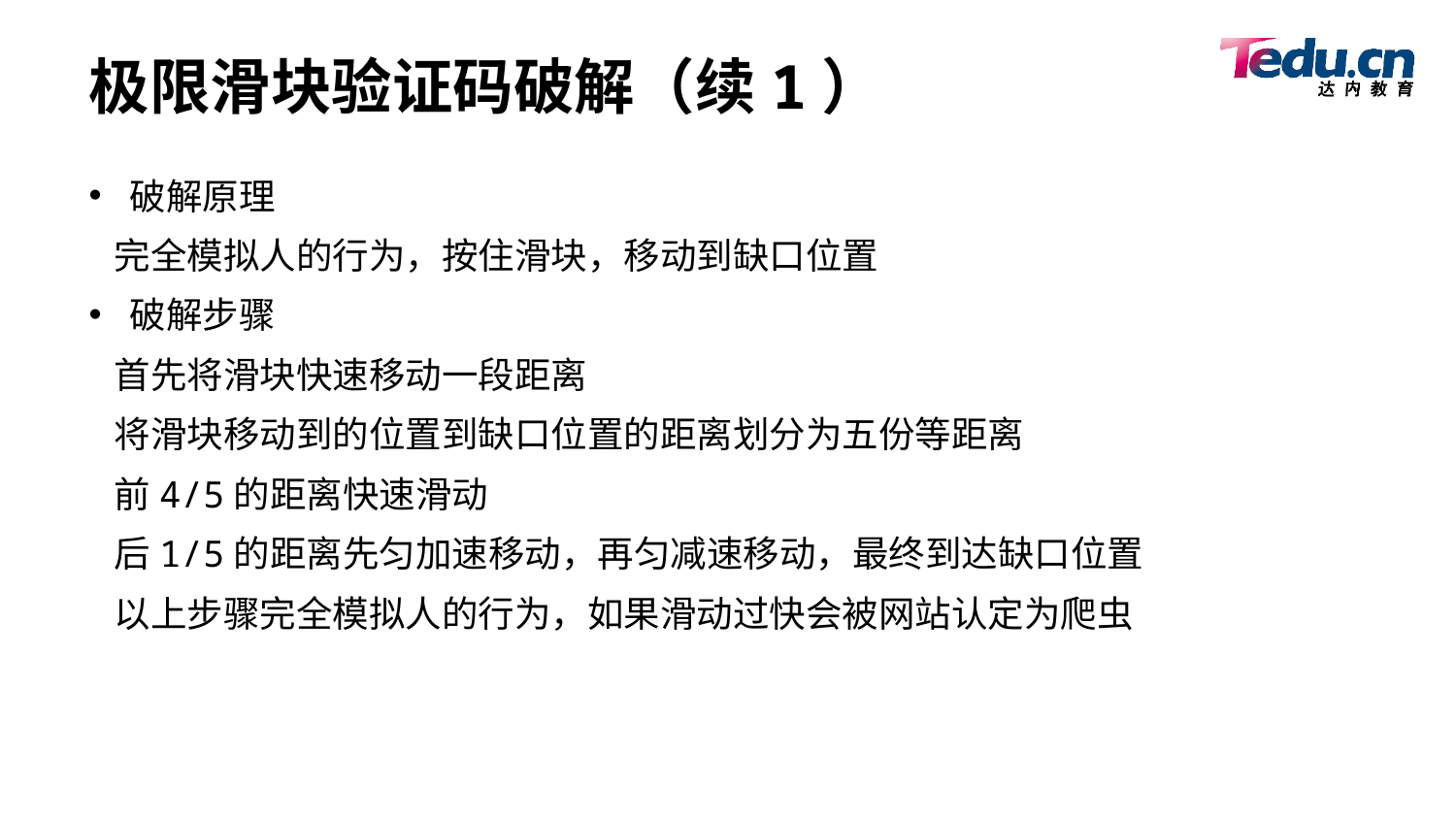

# 极限滑块验证码破解（续1）
破解原理
  完全模拟人的行为，按住滑块，移动到缺口位置
破解步骤
  首先将滑块快速移动一段距离
  将滑块移动到的位置到缺口位置的距离划分为五份等距离
  前4/5的距离快速滑动
  后1/5的距离先匀加速移动，再匀减速移动，最终到达缺口位置
  以上步骤完全模拟人的行为，如果滑动过快会被网站认定为爬虫